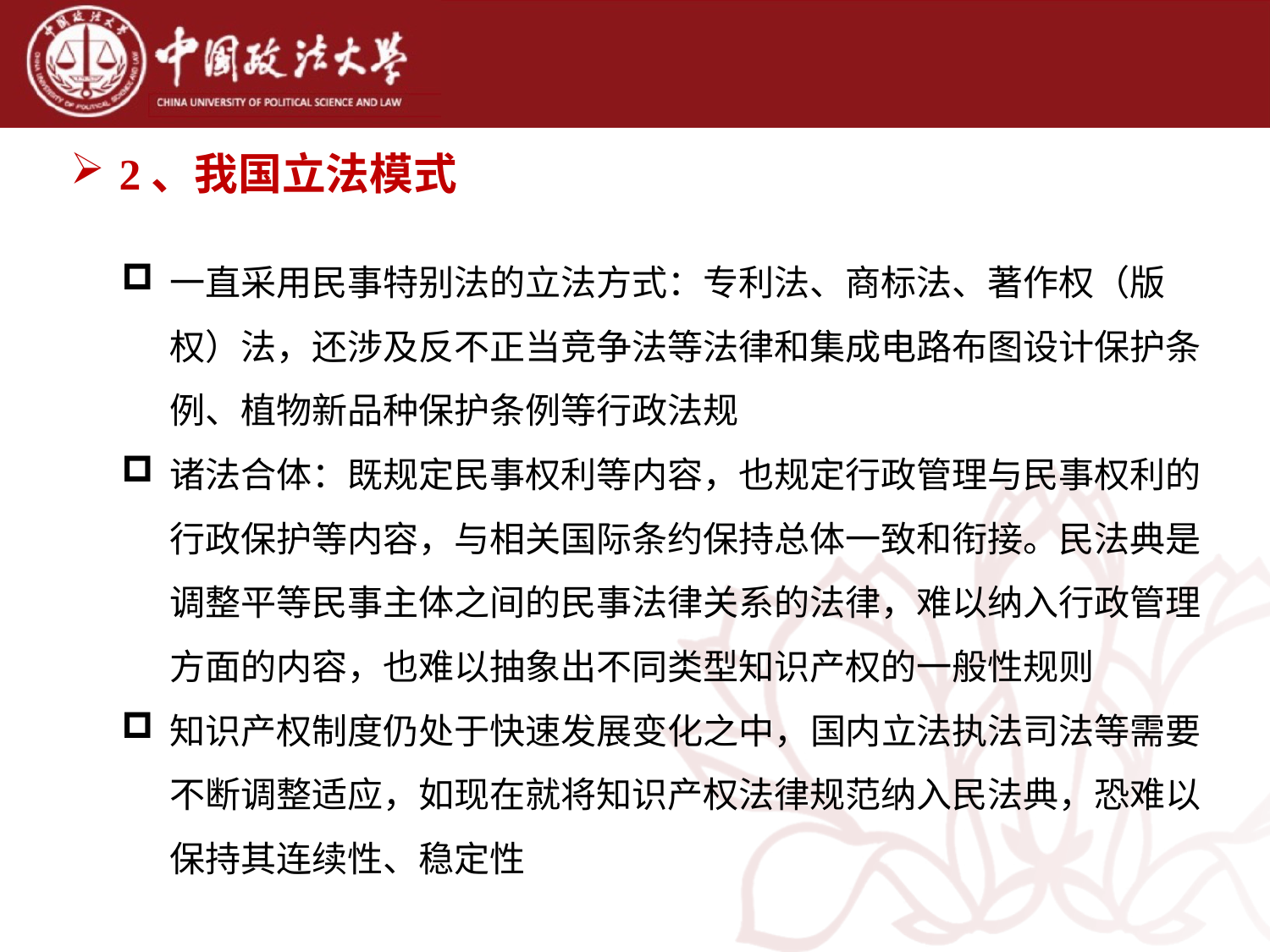

2、我国立法模式
一直采用民事特别法的立法方式：专利法、商标法、著作权（版权）法，还涉及反不正当竞争法等法律和集成电路布图设计保护条例、植物新品种保护条例等行政法规
诸法合体：既规定民事权利等内容，也规定行政管理与民事权利的行政保护等内容，与相关国际条约保持总体一致和衔接。民法典是调整平等民事主体之间的民事法律关系的法律，难以纳入行政管理方面的内容，也难以抽象出不同类型知识产权的一般性规则
知识产权制度仍处于快速发展变化之中，国内立法执法司法等需要不断调整适应，如现在就将知识产权法律规范纳入民法典，恐难以保持其连续性、稳定性